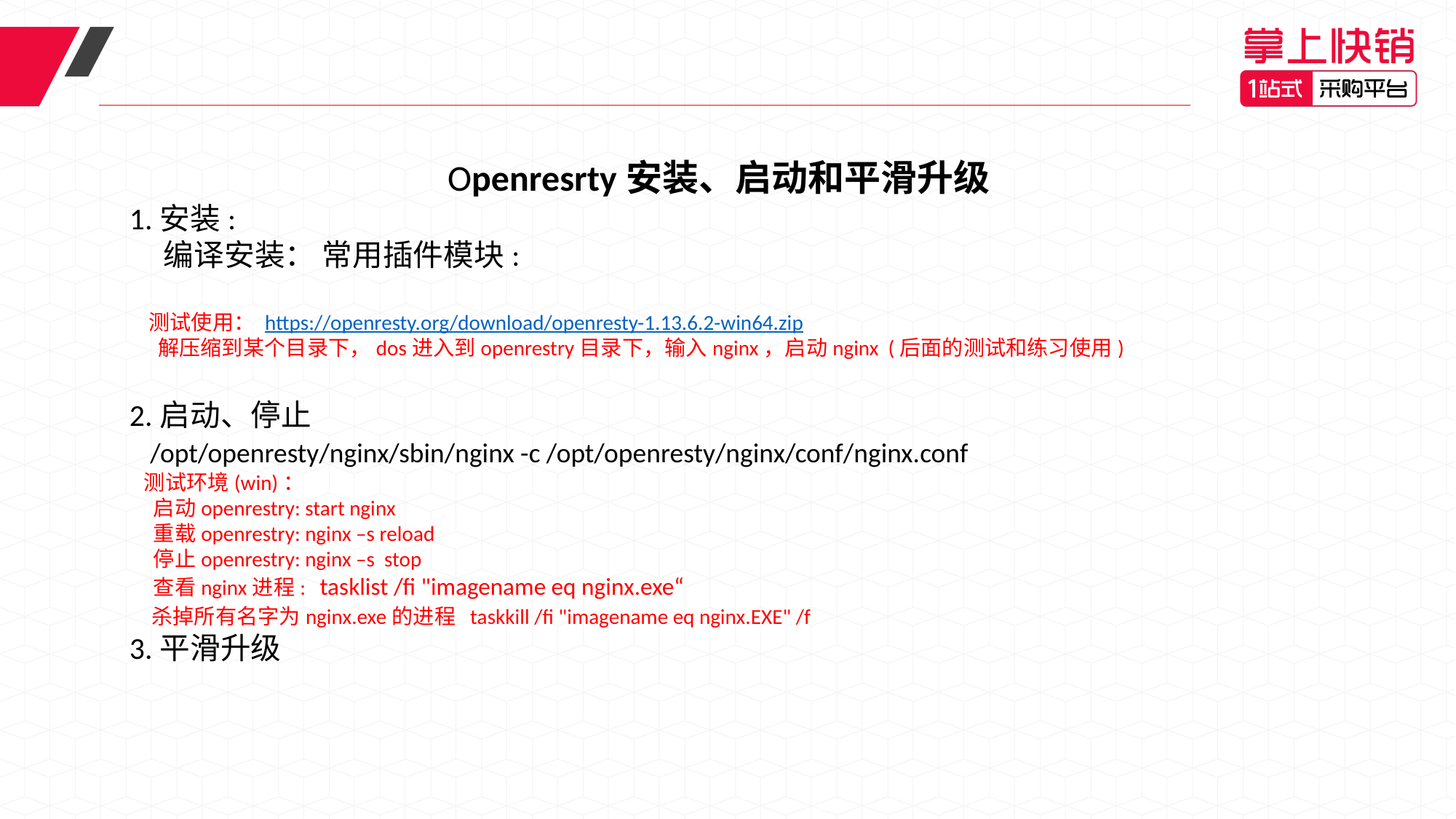

Openresrty安装、启动和平滑升级
1.安装:
    编译安装： 常用插件模块:

   测试使用： https://openresty.org/download/openresty-1.13.6.2-win64.zip
     解压缩到某个目录下，dos进入到openrestry目录下，输入nginx，启动nginx  (后面的测试和练习使用)

2.启动、停止
   /opt/openresty/nginx/sbin/nginx -c /opt/openresty/nginx/conf/nginx.conf
  测试环境(win)：
    启动openrestry: start nginx
    重载openrestry: nginx –s reload
    停止openrestry: nginx –s  stop
    查看nginx进程:   tasklist /fi "imagename eq nginx.exe“
   杀掉所有名字为nginx.exe的进程  taskkill /fi "imagename eq nginx.EXE" /f
3.平滑升级